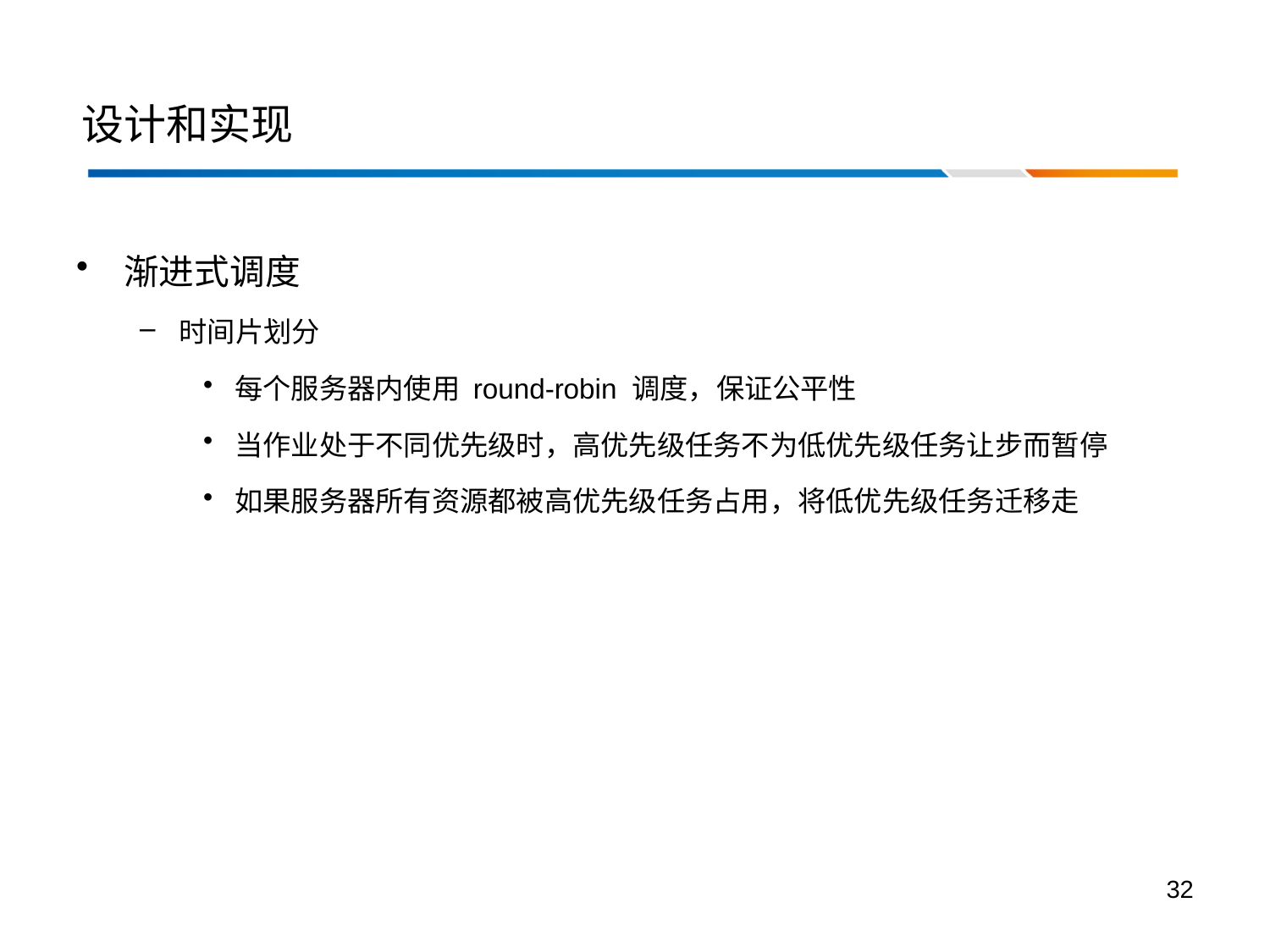

# 设计和实现
渐进式调度
时间片划分
每个服务器内使用 round-robin 调度，保证公平性
当作业处于不同优先级时，高优先级任务不为低优先级任务让步而暂停
如果服务器所有资源都被高优先级任务占用，将低优先级任务迁移走
32